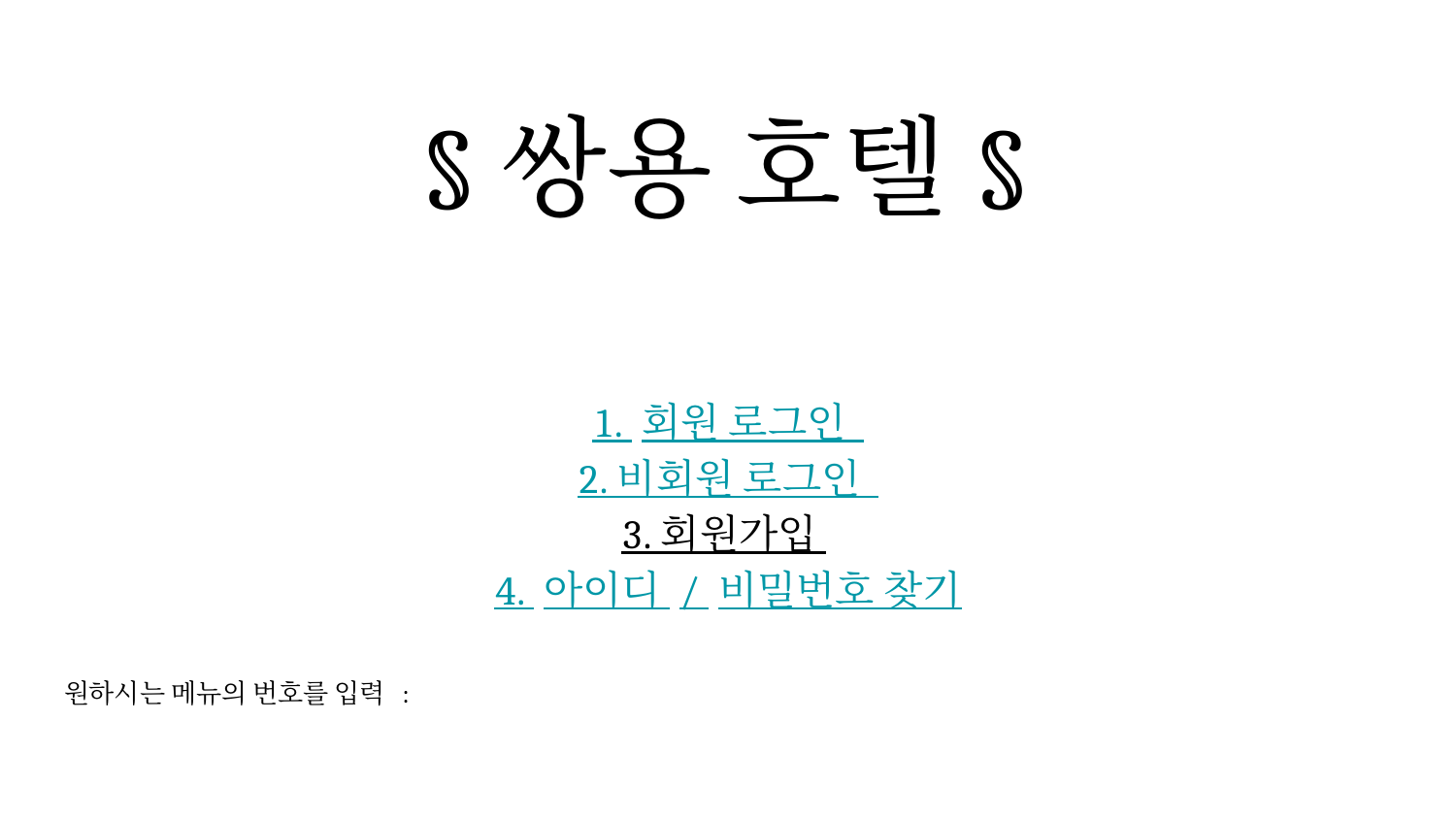

§쌍용 호텔§
1. 회원 로그인
2. 비회원 로그인
3. 회원가입
4. 아이디 / 비밀번호 찾기

원하시는 메뉴의 번호를 입력  :